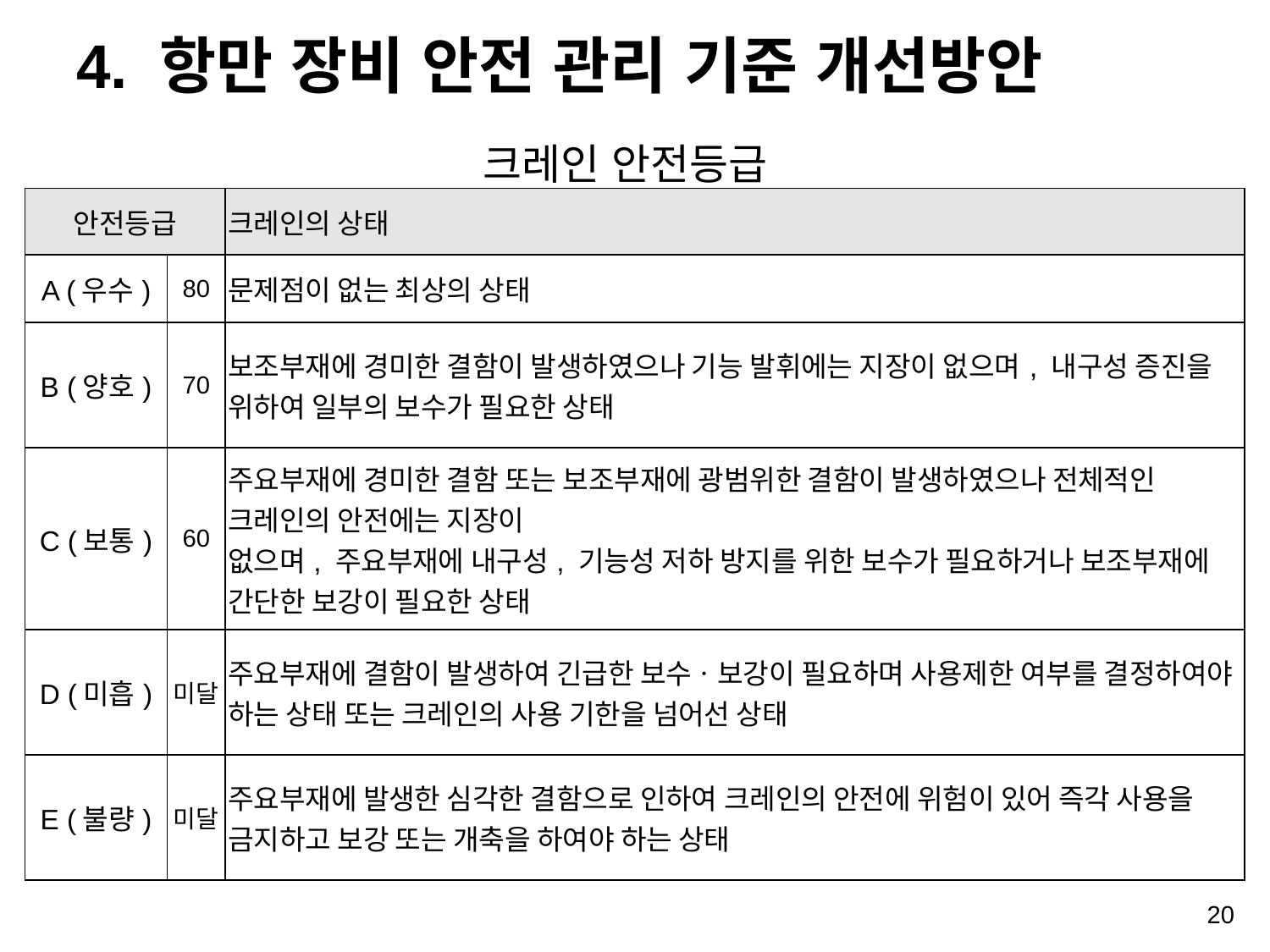

4. 항만 장비 안전 관리 기준 개선방안

크레인 안전등급
| 안전등급 |  | 크레인의 상태 |
| --- | --- | --- |
| A (우수) | 80 | 문제점이 없는 최상의 상태 |
| B (양호) | 70 | 보조부재에 경미한 결함이 발생하였으나 기능 발휘에는 지장이 없으며, 내구성 증진을 위하여 일부의 보수가 필요한 상태 |
| C (보통) | 60 | 주요부재에 경미한 결함 또는 보조부재에 광범위한 결함이 발생하였으나 전체적인 크레인의 안전에는 지장이 없으며, 주요부재에 내구성, 기능성 저하 방지를 위한 보수가 필요하거나 보조부재에 간단한 보강이 필요한 상태 |
| D (미흡) | 미달 | 주요부재에 결함이 발생하여 긴급한 보수ㆍ보강이 필요하며 사용제한 여부를 결정하여야 하는 상태 또는 크레인의 사용 기한을 넘어선 상태 |
| E (불량) | 미달 | 주요부재에 발생한 심각한 결함으로 인하여 크레인의 안전에 위험이 있어 즉각 사용을 금지하고 보강 또는 개축을 하여야 하는 상태 |
20